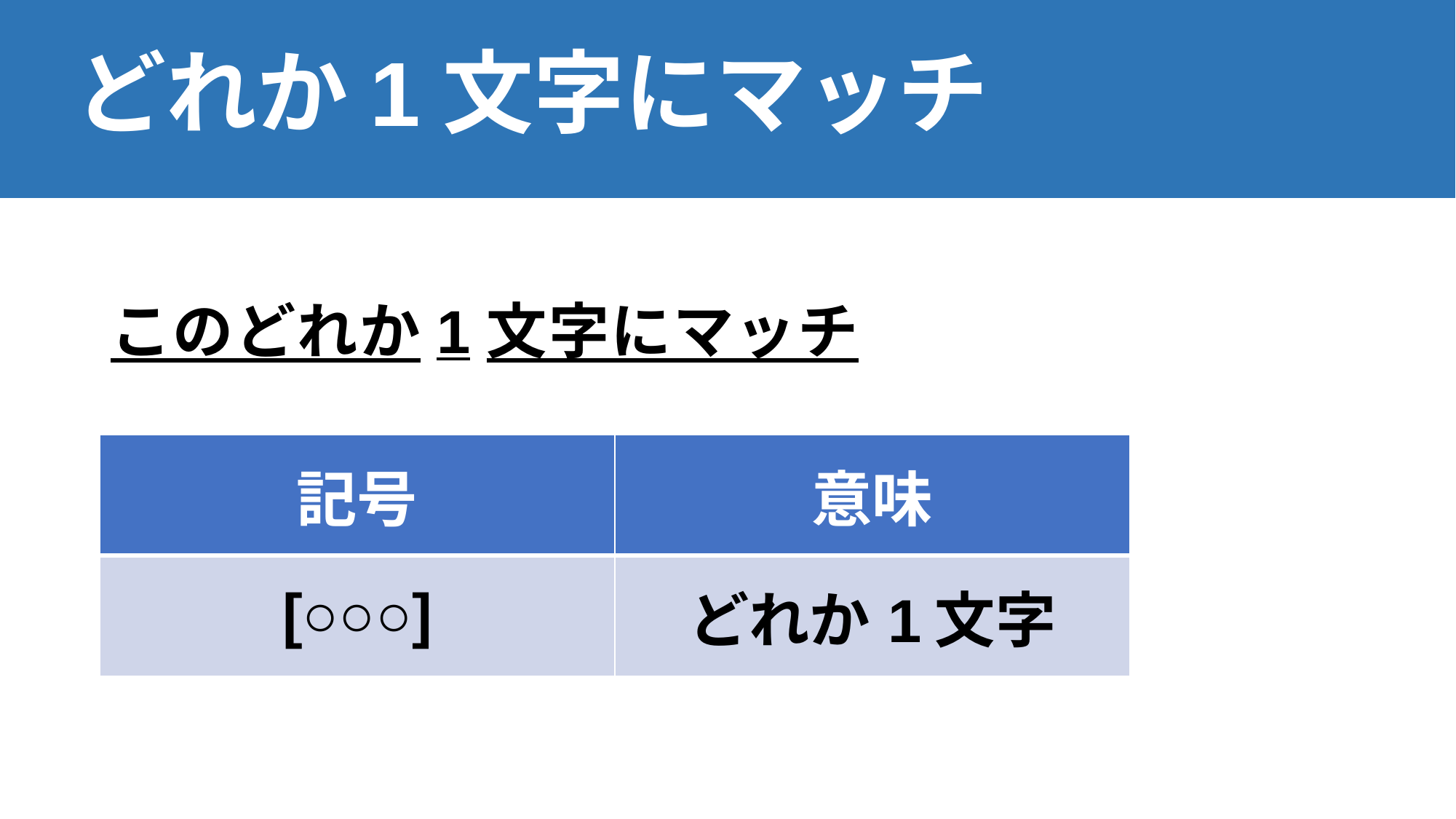

# どれか1文字にマッチ
このどれか1文字にマッチ

| 記号 | 意味 |
| --- | --- |
| [○○○] | どれか1文字 |